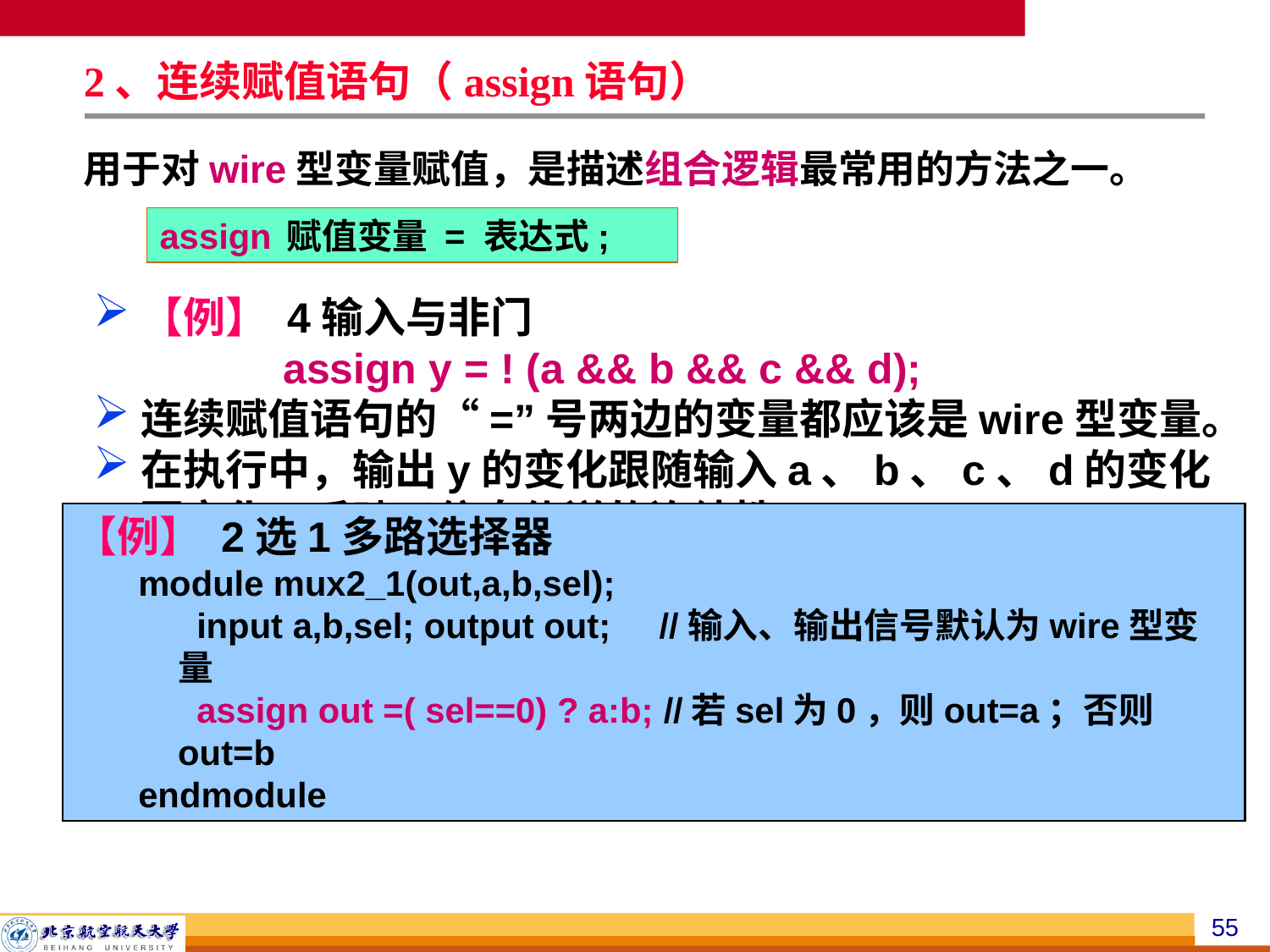

# 2、连续赋值语句（assign语句）
用于对wire型变量赋值，是描述组合逻辑最常用的方法之一。
assign	赋值变量 = 表达式;

【例】 4输入与非门
                assign y = ! (a && b && c && d);
连续赋值语句的“=”号两边的变量都应该是wire型变量。
在执行中，输出y的变化跟随输入a、b、c、d的变化而变化，反映了信息传送的连续性。
【例】 2选1多路选择器
module mux2_1(out,a,b,sel);
      input a,b,sel; output out;     //输入、输出信号默认为wire型变量
      assign out =( sel==0) ? a:b; //若sel为0，则out=a；否则out=b
endmodule